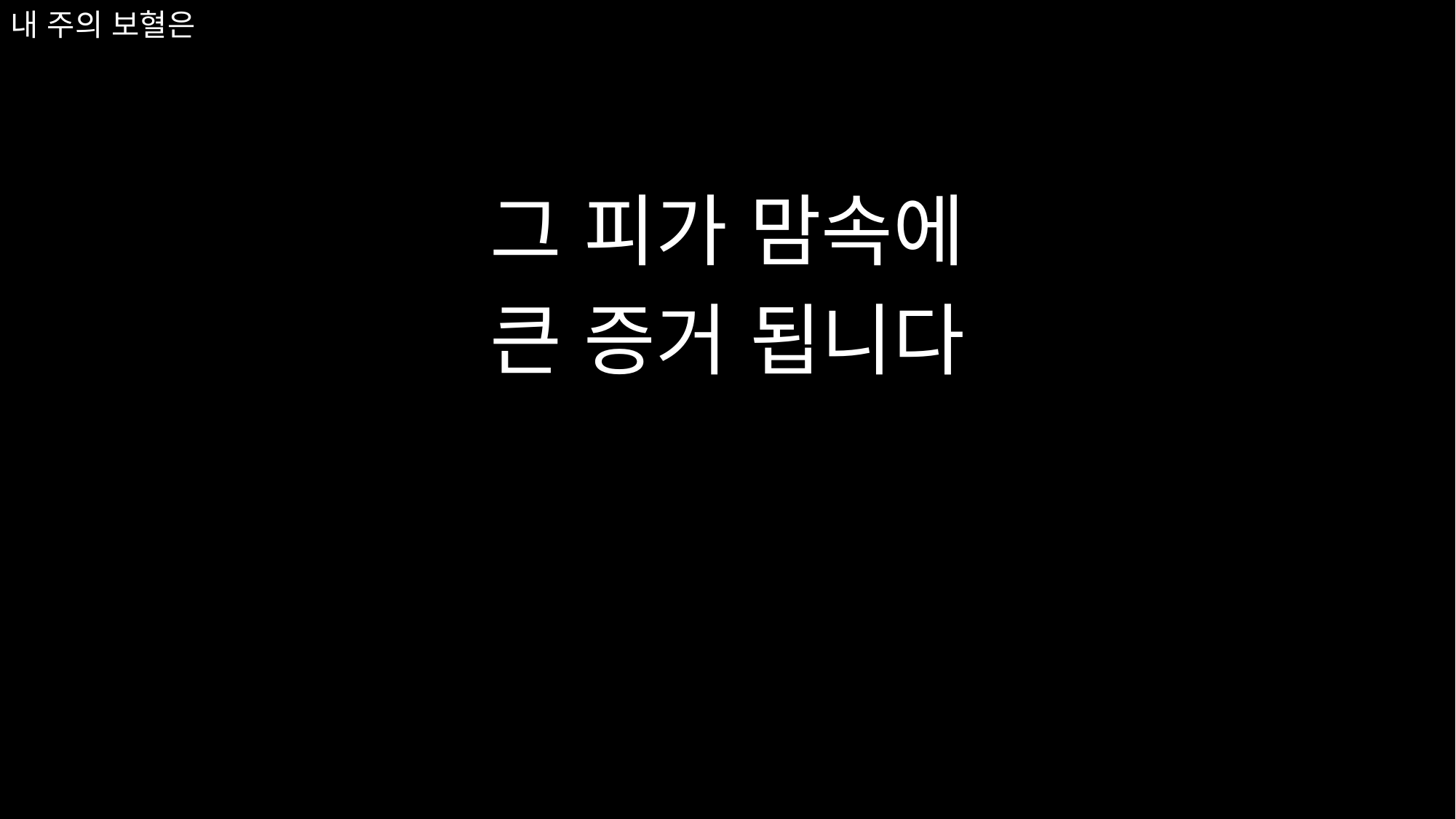

그 피가 맘속에
큰 증거 됩니다
# 내 주의 보혈은